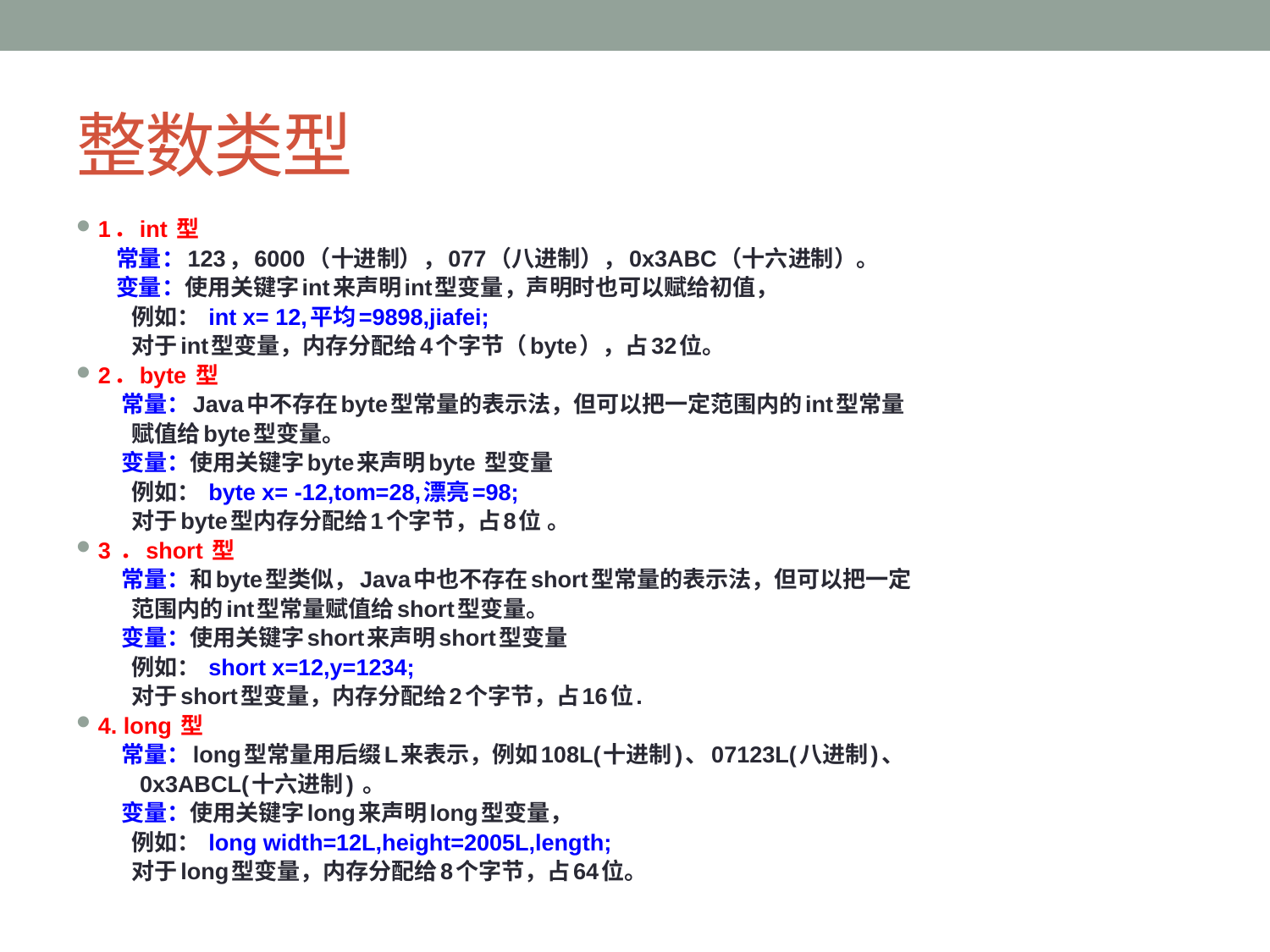

# 整数类型
1．int 型
       常量：123，6000（十进制），077（八进制），0x3ABC（十六进制）。
       变量：使用关键字int来声明int型变量，声明时也可以赋给初值，
          例如： int x= 12,平均=9898,jiafei;
          对于int型变量，内存分配给4个字节（byte），占32位。
2．byte 型
        常量：Java中不存在byte型常量的表示法，但可以把一定范围内的int型常量
          赋值给byte型变量。
        变量：使用关键字byte来声明byte 型变量
          例如： byte x= -12,tom=28,漂亮=98;
          对于byte型内存分配给1个字节，占8位 。
3 ．short 型
        常量：和byte型类似，Java中也不存在short型常量的表示法，但可以把一定
          范围内的int型常量赋值给short型变量。
        变量：使用关键字short来声明short型变量
          例如： short x=12,y=1234;
          对于short型变量，内存分配给2个字节，占16位.
4. long 型
        常量：long型常量用后缀L来表示，例如108L(十进制)、07123L(八进制)、
          0x3ABCL(十六进制) 。
        变量：使用关键字long来声明long型变量，
          例如： long width=12L,height=2005L,length;
          对于long型变量，内存分配给8个字节，占64位。